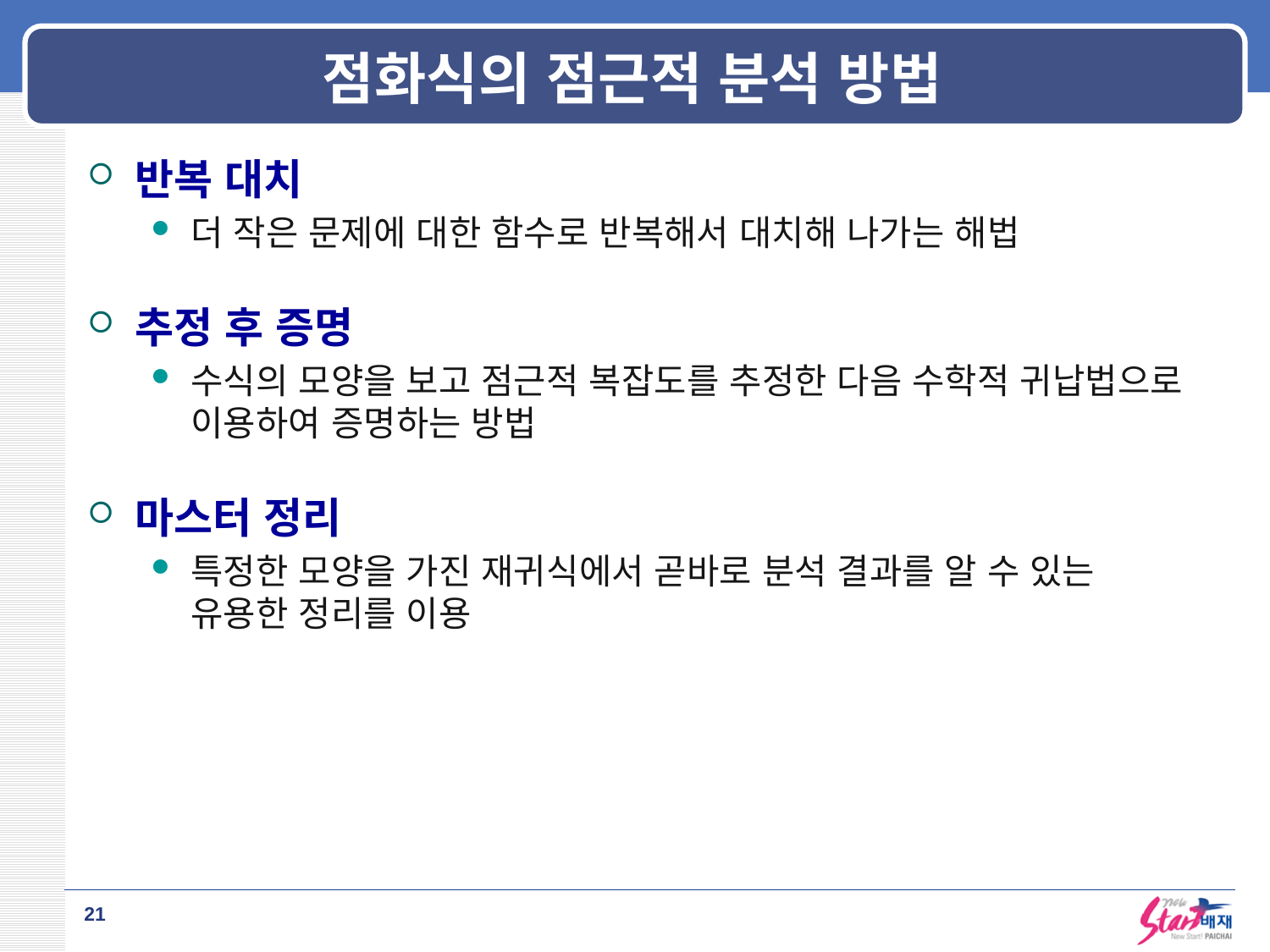

# 점화식의 점근적 분석 방법
반복 대치
더 작은 문제에 대한 함수로 반복해서 대치해 나가는 해법

추정 후 증명
수식의 모양을 보고 점근적 복잡도를 추정한 다음 수학적 귀납법으로 이용하여 증명하는 방법

마스터 정리
특정한 모양을 가진 재귀식에서 곧바로 분석 결과를 알 수 있는 유용한 정리를 이용
21